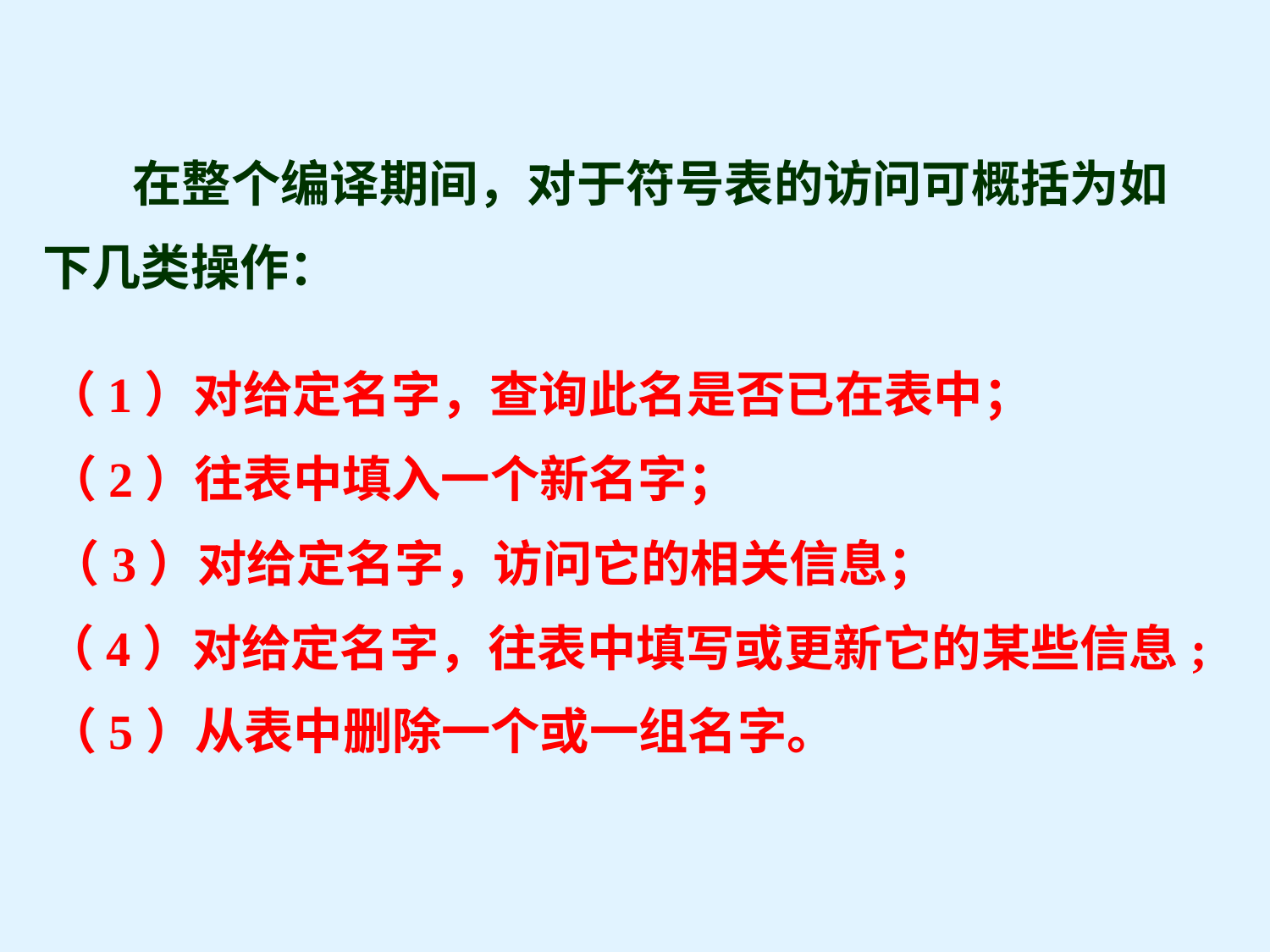

在整个编译期间，对于符号表的访问可概括为如
下几类操作：
（1）对给定名字，查询此名是否已在表中；
（2）往表中填入一个新名字；
（3）对给定名字，访问它的相关信息；
（4）对给定名字，往表中填写或更新它的某些信息;
（5）从表中删除一个或一组名字。